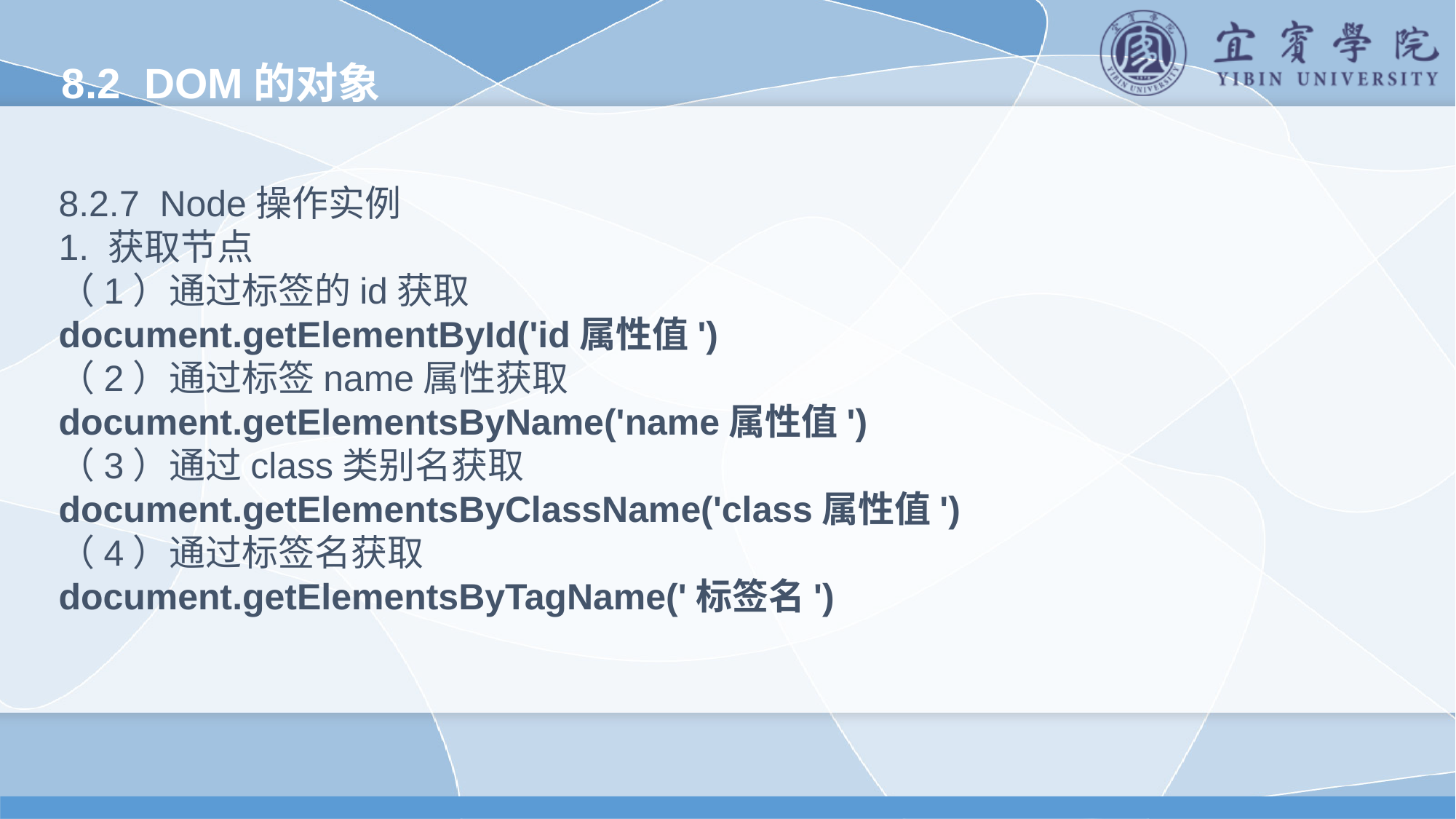

8.2  DOM的对象
8.2.7  Node操作实例
1. 获取节点
（1）通过标签的id获取
document.getElementById('id属性值')
（2）通过标签name属性获取
document.getElementsByName('name属性值')
（3）通过class类别名获取
document.getElementsByClassName('class属性值')
（4）通过标签名获取
document.getElementsByTagName('标签名')